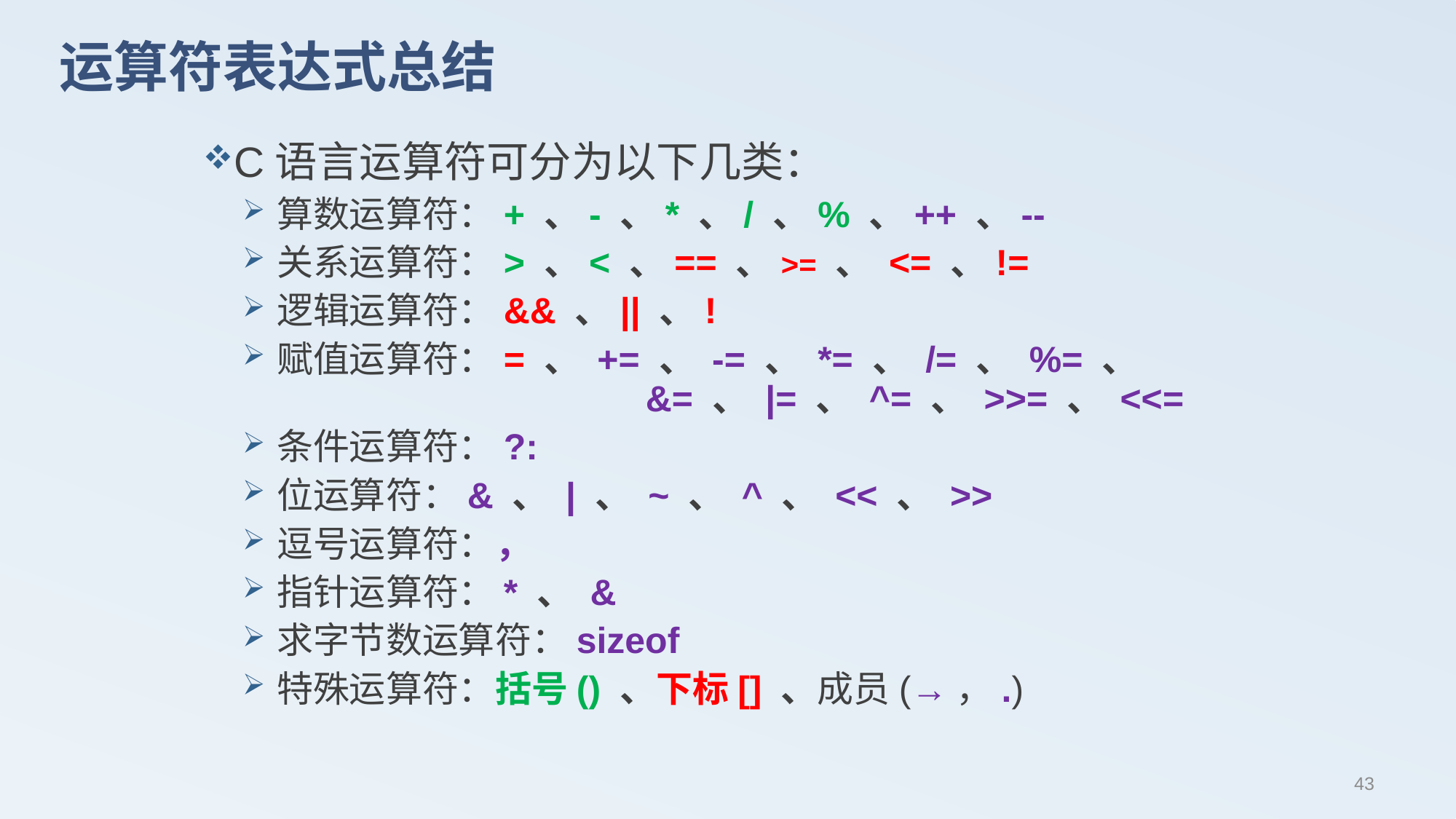

# 运算符表达式总结
C语言运算符可分为以下几类：
算数运算符：+ 、- 、* 、/ 、% 、++ 、--
关系运算符：> 、< 、== 、>= 、 <= 、!=
逻辑运算符：&& 、|| 、!
赋值运算符：= 、 += 、 -= 、 *= 、 /= 、 %= 、		 		    &= 、 |= 、 ^= 、 >>= 、 <<=
条件运算符：?:
位运算符：& 、 | 、 ~ 、 ^ 、 << 、 >>
逗号运算符：，
指针运算符：* 、 &
求字节数运算符：sizeof
特殊运算符：括号() 、下标[] 、成员(→，.)